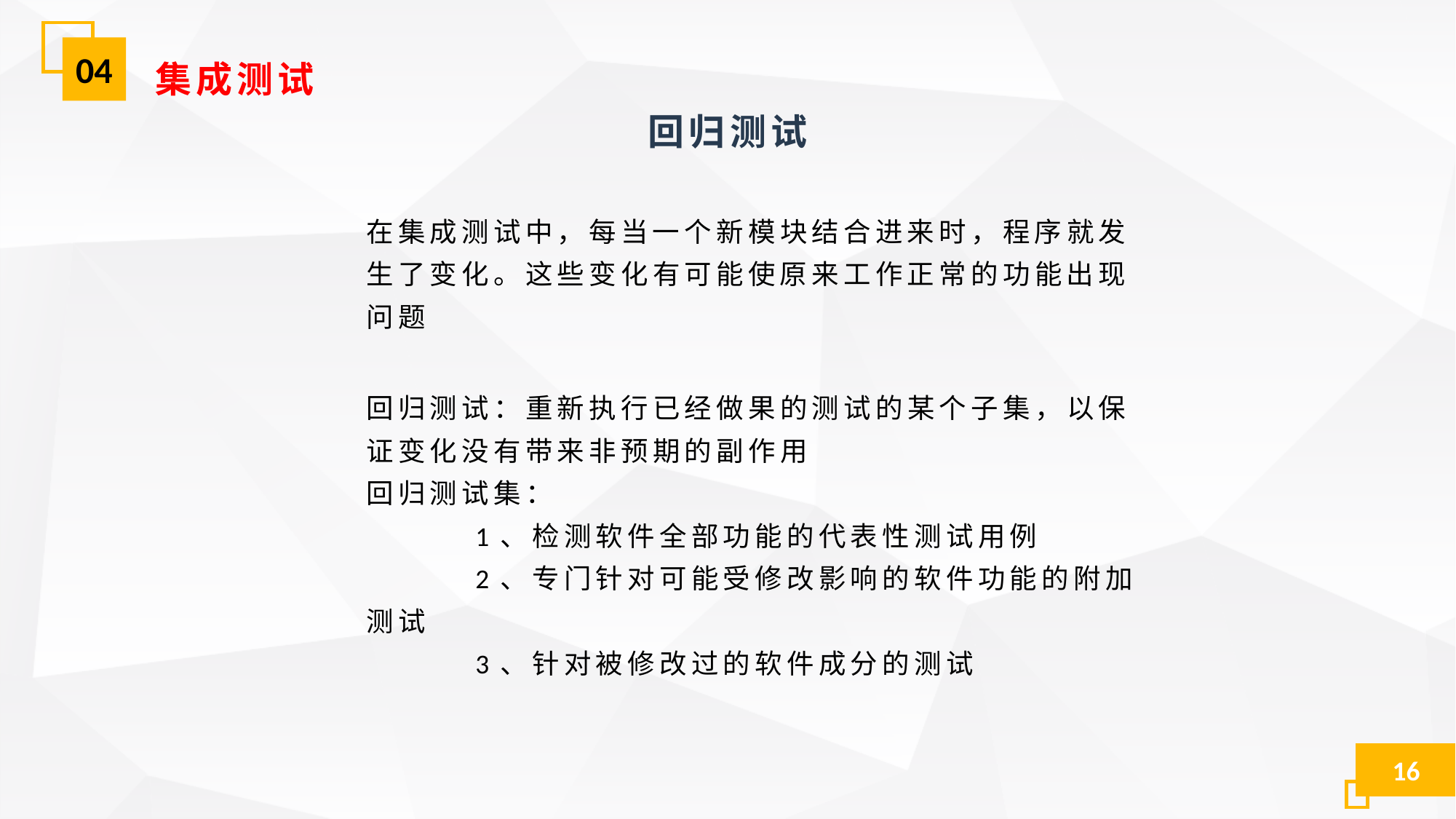

04
集成测试
回归测试
在集成测试中，每当一个新模块结合进来时，程序就发生了变化。这些变化有可能使原来工作正常的功能出现问题
回归测试：重新执行已经做果的测试的某个子集，以保证变化没有带来非预期的副作用
回归测试集：
	1、检测软件全部功能的代表性测试用例
	2、专门针对可能受修改影响的软件功能的附加测试
	3、针对被修改过的软件成分的测试
16